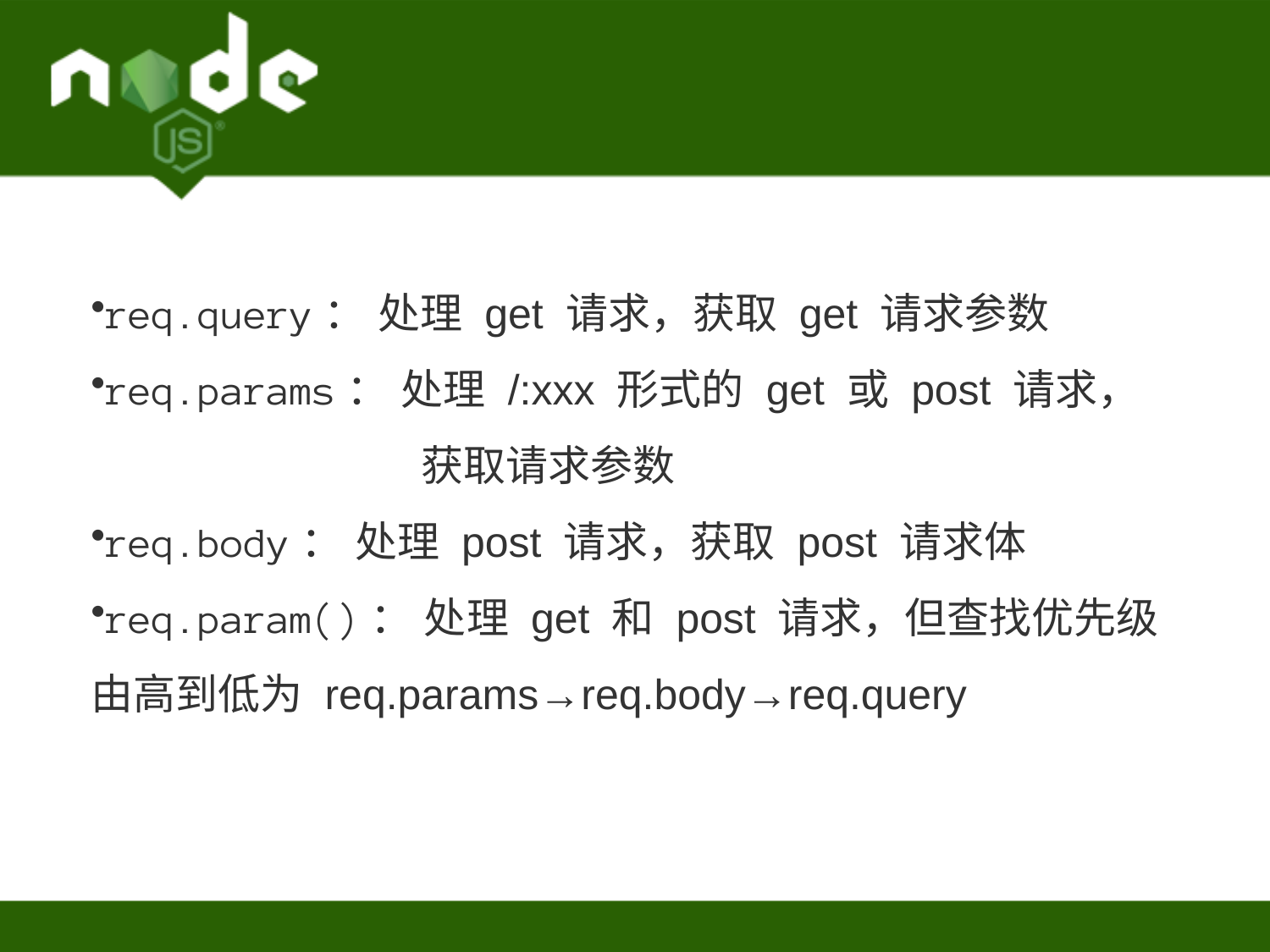

req.query： 处理 get 请求，获取 get 请求参数
req.params： 处理 /:xxx 形式的 get 或 post 请求，
                           获取请求参数
req.body： 处理 post 请求，获取 post 请求体
req.param()： 处理 get 和 post 请求，但查找优先级由高到低为 req.params→req.body→req.query